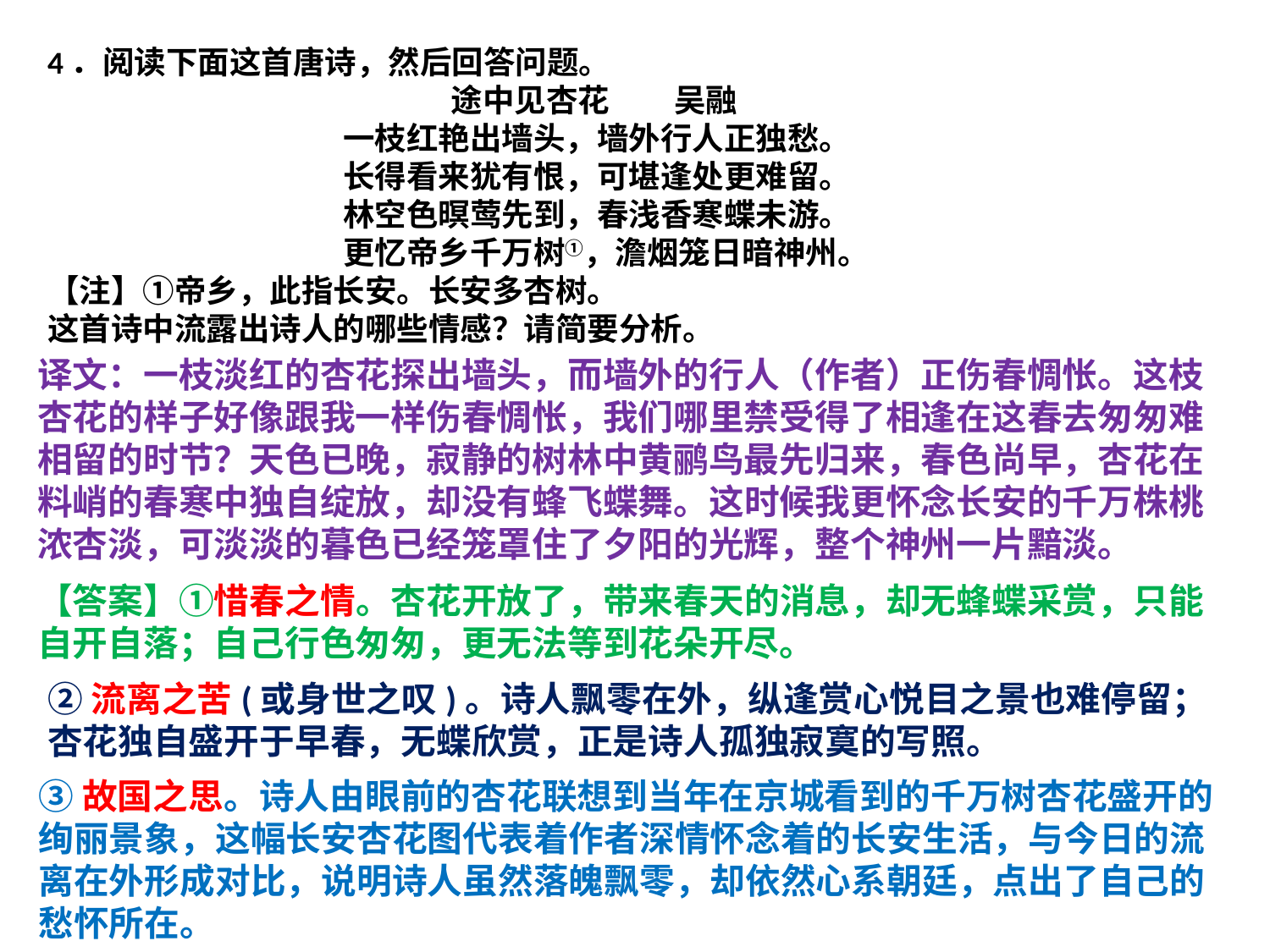

4．阅读下面这首唐诗，然后回答问题。
                                                       途中见杏花         吴融
                                        一枝红艳出墙头，墙外行人正独愁。
                                        长得看来犹有恨，可堪逢处更难留。
                                        林空色暝莺先到，春浅香寒蝶未游。
                                        更忆帝乡千万树①，澹烟笼日暗神州。
【注】①帝乡，此指长安。长安多杏树。
这首诗中流露出诗人的哪些情感？请简要分析。
译文：一枝淡红的杏花探出墙头，而墙外的行人（作者）正伤春惆怅。这枝杏花的样子好像跟我一样伤春惆怅，我们哪里禁受得了相逢在这春去匆匆难相留的时节？天色已晚，寂静的树林中黄鹂鸟最先归来，春色尚早，杏花在料峭的春寒中独自绽放，却没有蜂飞蝶舞。这时候我更怀念长安的千万株桃浓杏淡，可淡淡的暮色已经笼罩住了夕阳的光辉，整个神州一片黯淡。
【答案】①惜春之情。杏花开放了，带来春天的消息，却无蜂蝶采赏，只能自开自落；自己行色匆匆，更无法等到花朵开尽。
②流离之苦(或身世之叹)。诗人飘零在外，纵逢赏心悦目之景也难停留；杏花独自盛开于早春，无蝶欣赏，正是诗人孤独寂寞的写照。
③故国之思。诗人由眼前的杏花联想到当年在京城看到的千万树杏花盛开的绚丽景象，这幅长安杏花图代表着作者深情怀念着的长安生活，与今日的流离在外形成对比，说明诗人虽然落魄飘零，却依然心系朝廷，点出了自己的愁怀所在。